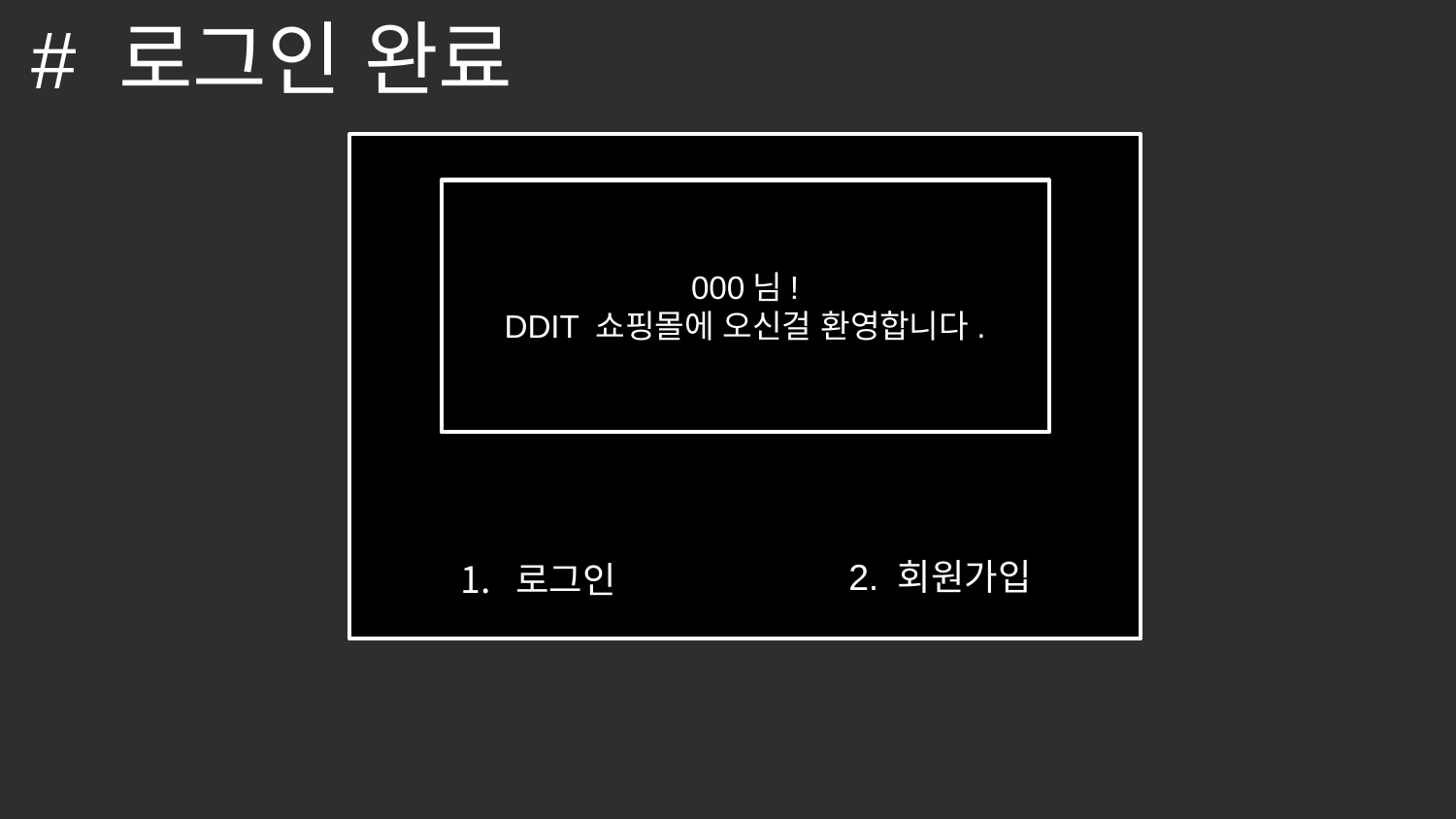

# 로그인 완료

000님!
DDIT 쇼핑몰에 오신걸 환영합니다.
2. 회원가입
로그인